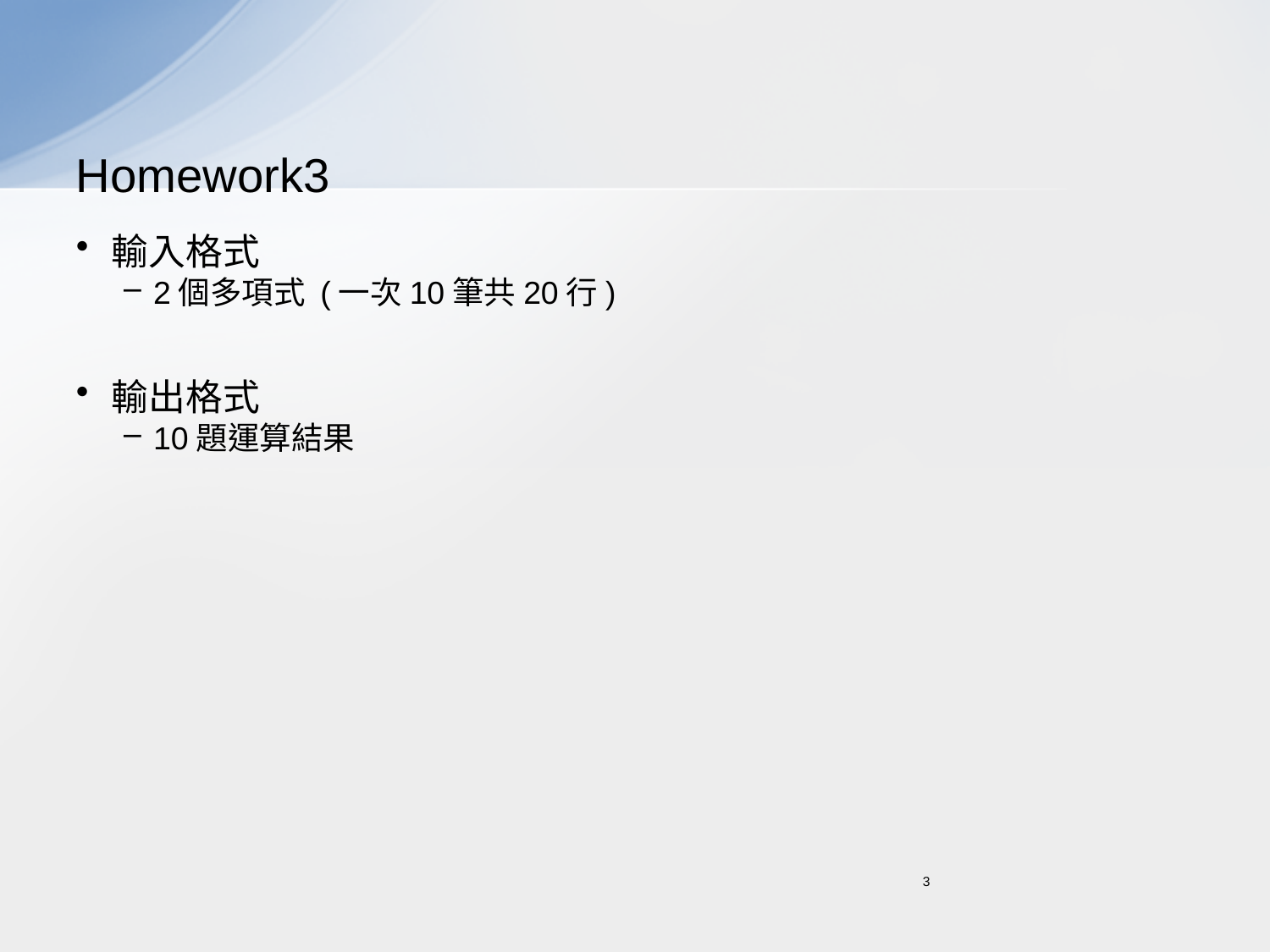

# Homework3
輸入格式
2個多項式 (一次10筆共20行)

輸出格式
10題運算結果

3